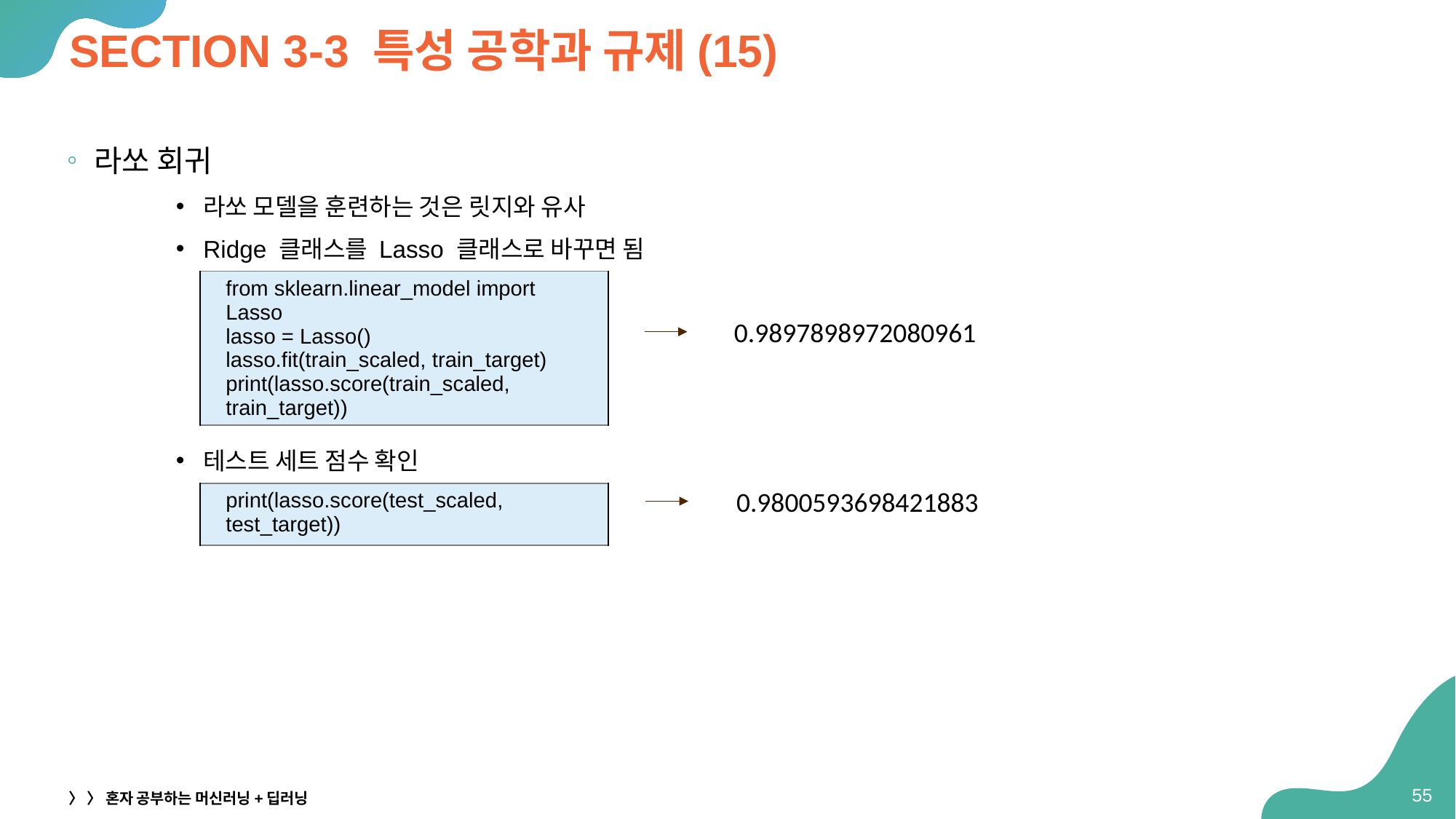

# SECTION 3-3 특성 공학과 규제(15)
라쏘 회귀
라쏘 모델을 훈련하는 것은 릿지와 유사
Ridge 클래스를 Lasso 클래스로 바꾸면 됨

테스트 세트 점수 확인
| from sklearn.linear\_model import Lasso lasso = Lasso() lasso.fit(train\_scaled, train\_target) print(lasso.score(train\_scaled, train\_target)) |
| --- |
0.9897898972080961
0.9800593698421883
| print(lasso.score(test\_scaled, test\_target)) |
| --- |
55
〉 〉 혼자 공부하는 머신러닝+딥러닝